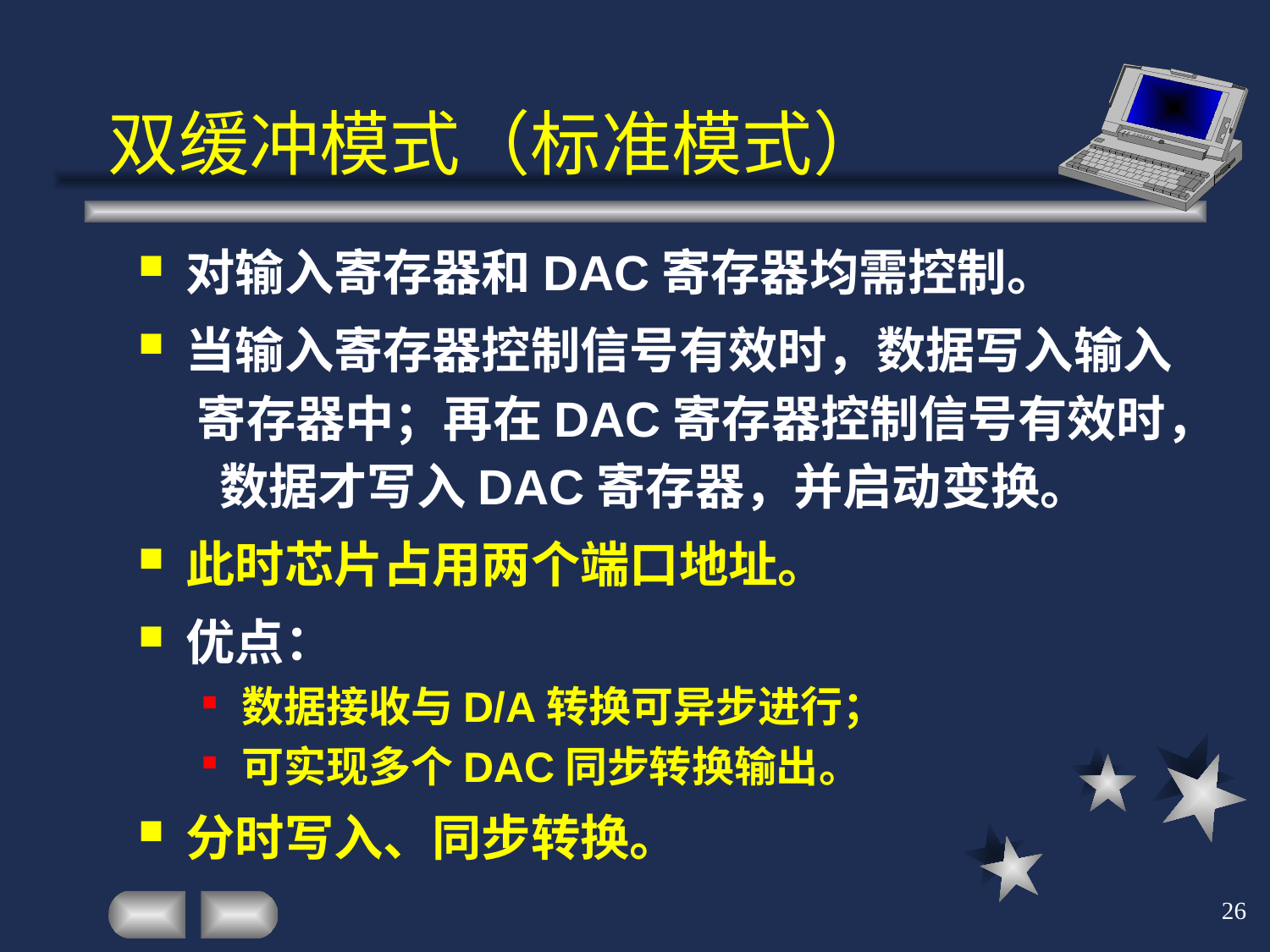

# 双缓冲模式（标准模式）
对输入寄存器和DAC寄存器均需控制。
当输入寄存器控制信号有效时，数据写入输入   寄存器中；再在DAC寄存器控制信号有效时，   数据才写入DAC寄存器，并启动变换。
此时芯片占用两个端口地址。
优点：
数据接收与D/A转换可异步进行；
可实现多个DAC同步转换输出。
分时写入、同步转换。
26